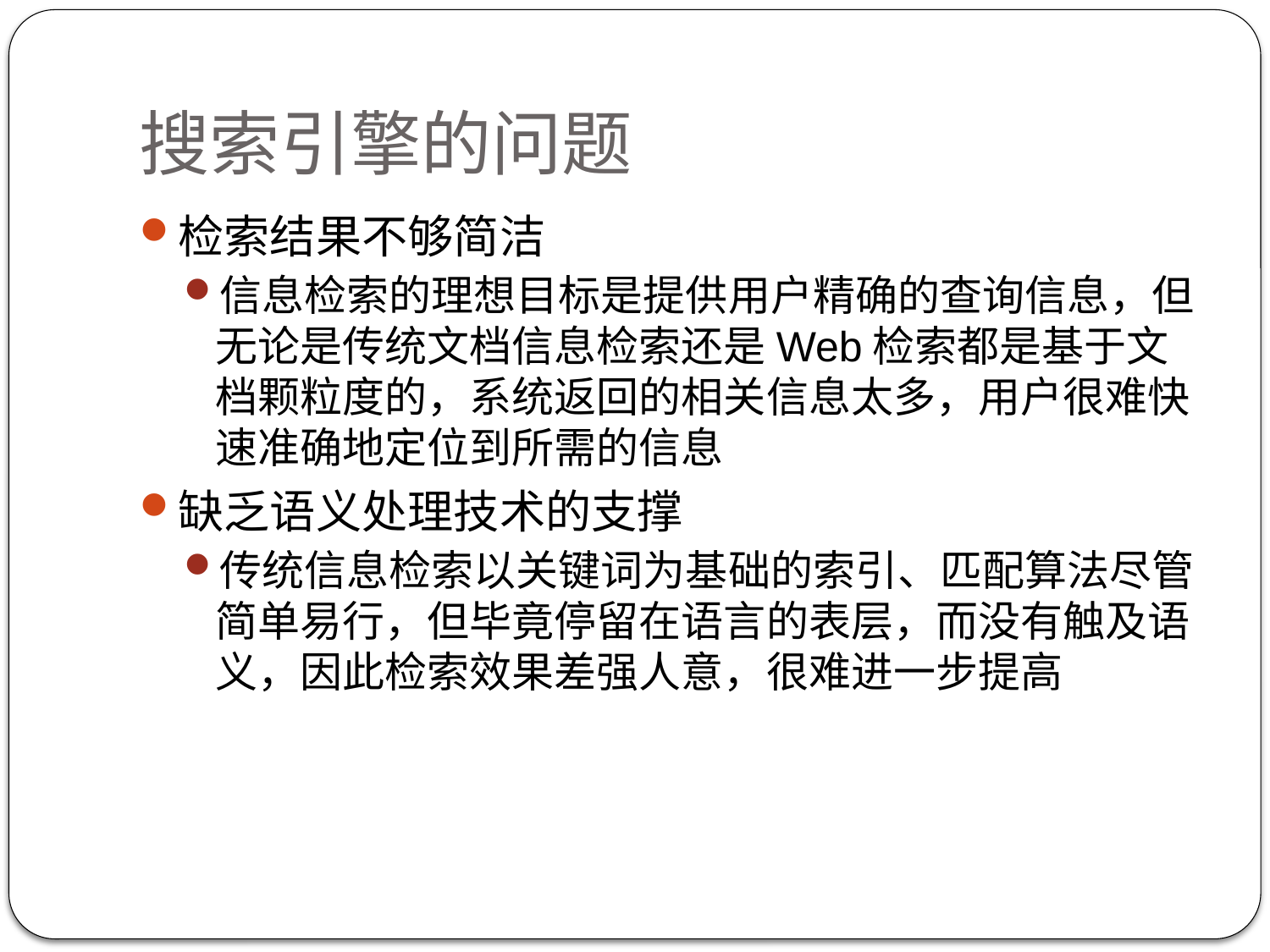

# 搜索引擎的问题
检索结果不够简洁
信息检索的理想目标是提供用户精确的查询信息，但无论是传统文档信息检索还是Web检索都是基于文档颗粒度的，系统返回的相关信息太多，用户很难快速准确地定位到所需的信息
缺乏语义处理技术的支撑
传统信息检索以关键词为基础的索引、匹配算法尽管简单易行，但毕竟停留在语言的表层，而没有触及语义，因此检索效果差强人意，很难进一步提高